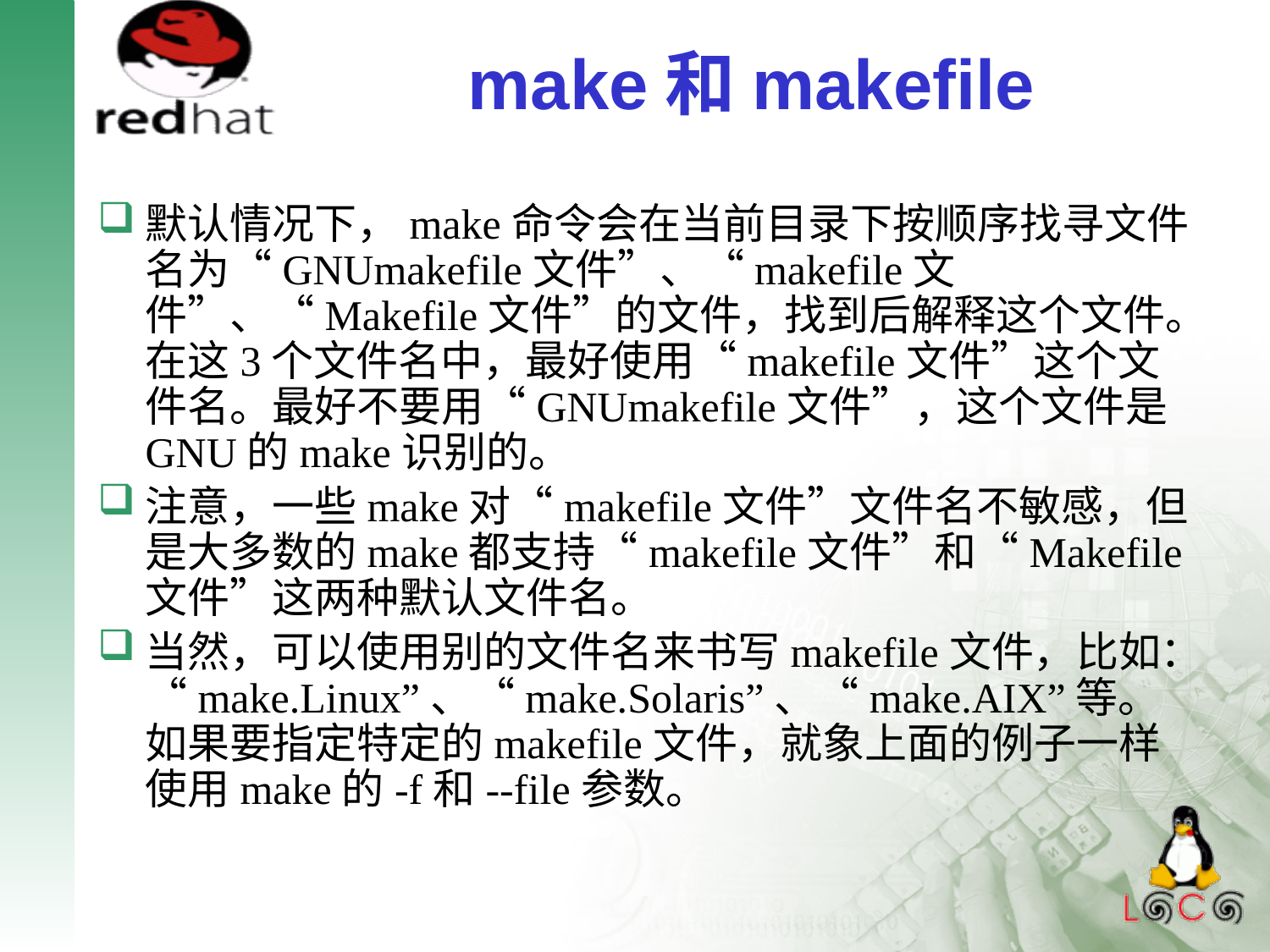

# make和makefile
默认情况下，make命令会在当前目录下按顺序找寻文件名为“GNUmakefile文件”、“makefile文件”、“Makefile文件”的文件，找到后解释这个文件。在这3个文件名中，最好使用“makefile文件”这个文件名。最好不要用“GNUmakefile文件”，这个文件是GNU的make识别的。
注意，一些make对“makefile文件”文件名不敏感，但是大多数的make都支持“makefile文件”和“Makefile文件”这两种默认文件名。
当然，可以使用别的文件名来书写makefile文件，比如：“make.Linux”、“make.Solaris”、“make.AIX”等。如果要指定特定的makefile文件，就象上面的例子一样使用make的-f和--file参数。